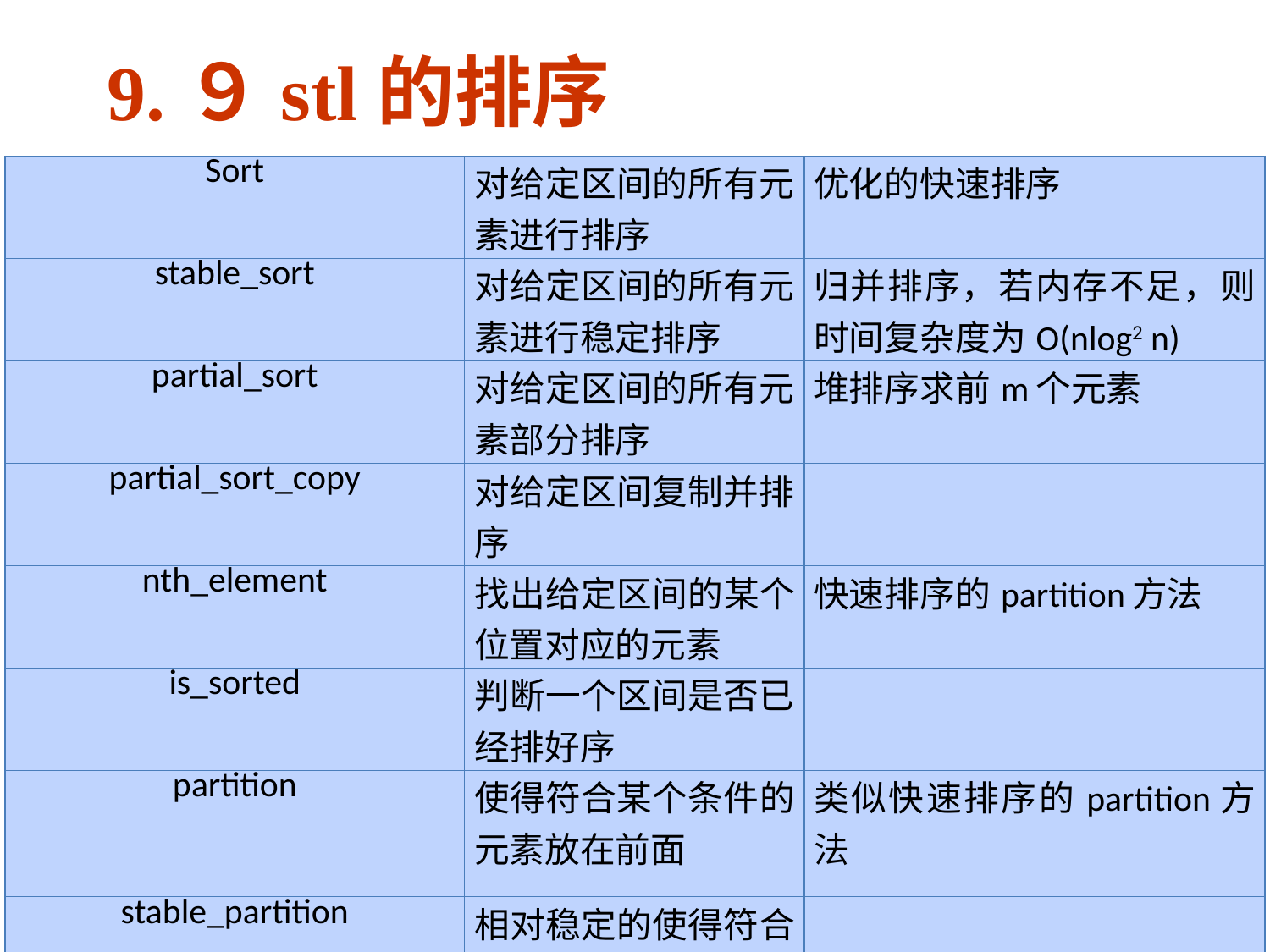

9.９stl的排序
| Sort | 对给定区间的所有元素进行排序 | 优化的快速排序 |
| --- | --- | --- |
| stable\_sort | 对给定区间的所有元素进行稳定排序 | 归并排序，若内存不足，则时间复杂度为O(nlog2 n) |
| partial\_sort | 对给定区间的所有元素部分排序 | 堆排序求前m个元素 |
| partial\_sort\_copy | 对给定区间复制并排序 |  |
| nth\_element | 找出给定区间的某个位置对应的元素 | 快速排序的partition方法 |
| is\_sorted | 判断一个区间是否已经排好序 |  |
| partition | 使得符合某个条件的元素放在前面 | 类似快速排序的partition方法 |
| stable\_partition | 相对稳定的使得符合某个条件的元素放在前面 |  |
87